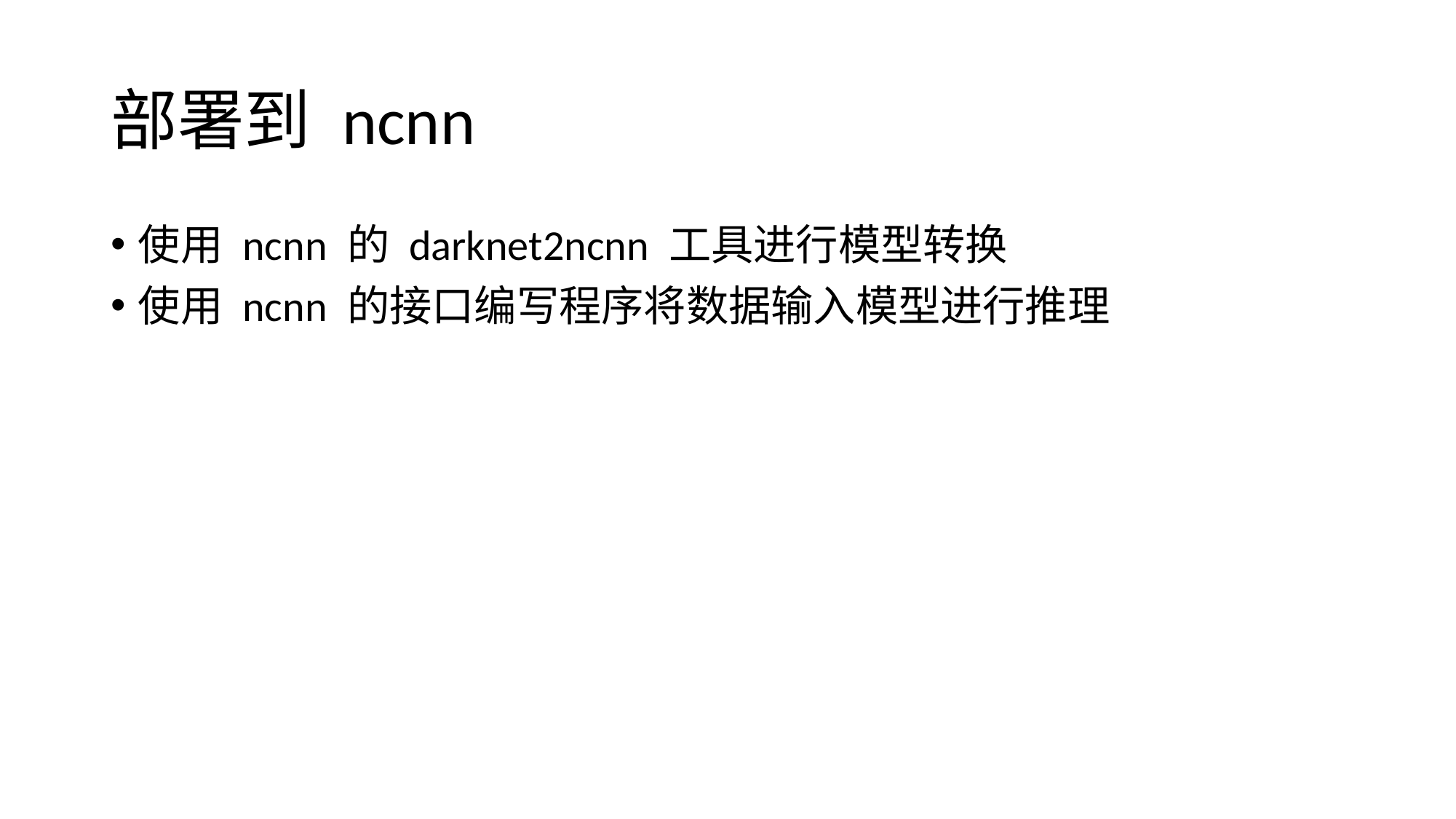

# 部署到 ncnn
使用 ncnn 的 darknet2ncnn 工具进行模型转换
使用 ncnn 的接口编写程序将数据输入模型进行推理